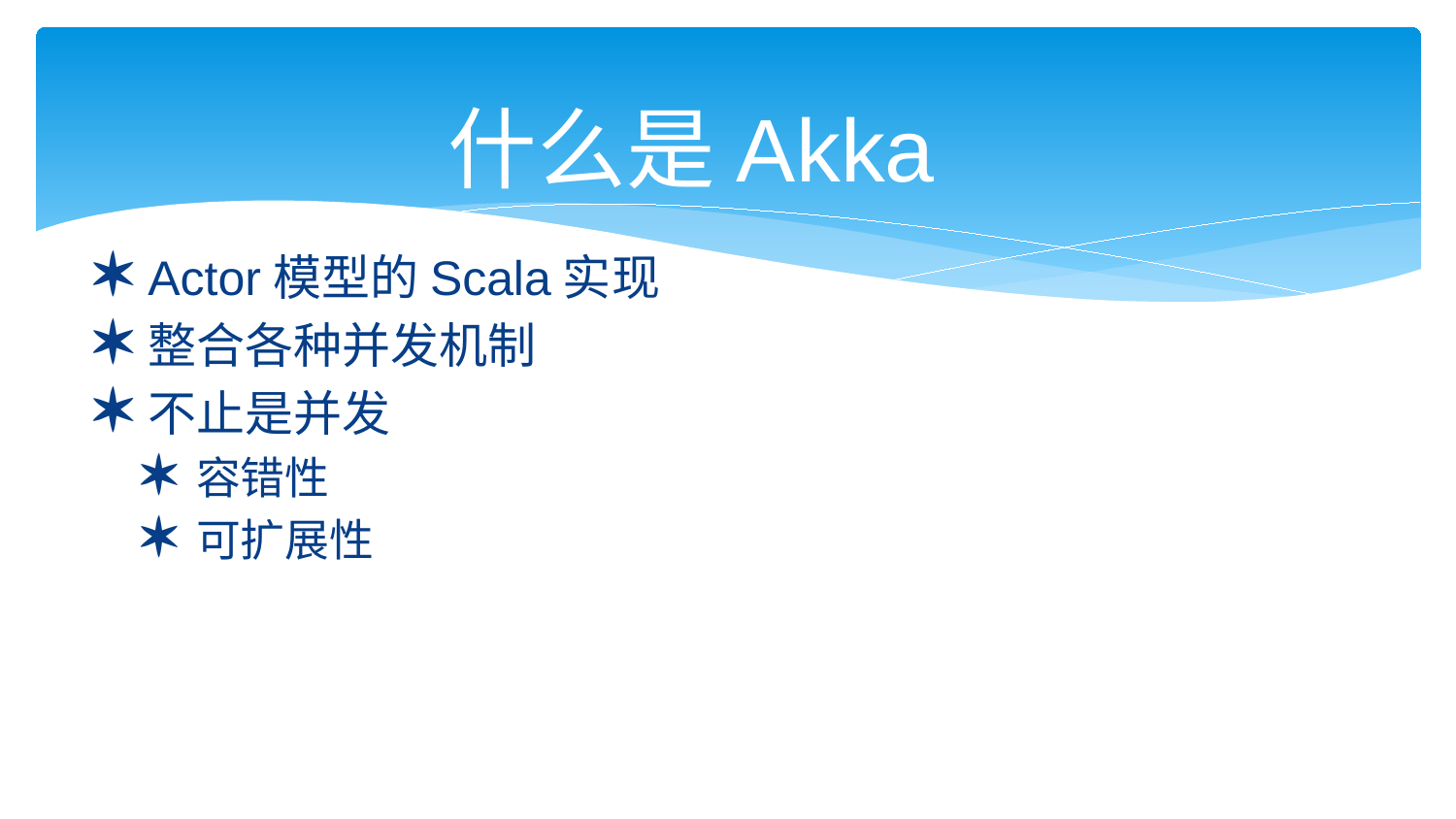

# 什么是Akka
Actor模型的Scala实现
整合各种并发机制
不止是并发
容错性
可扩展性